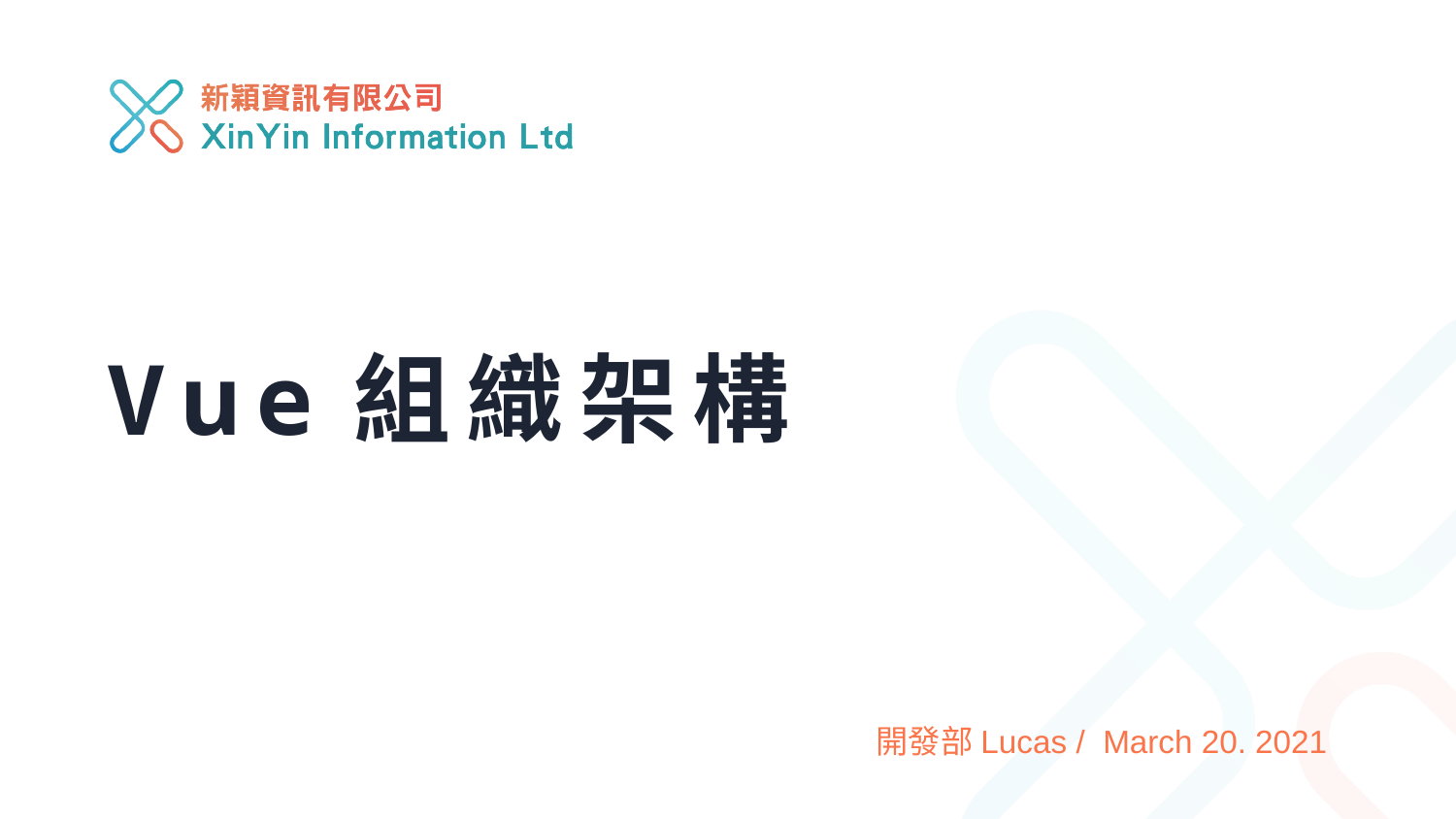

# Vue組織架構
開發部Lucas /  March 20. 2021